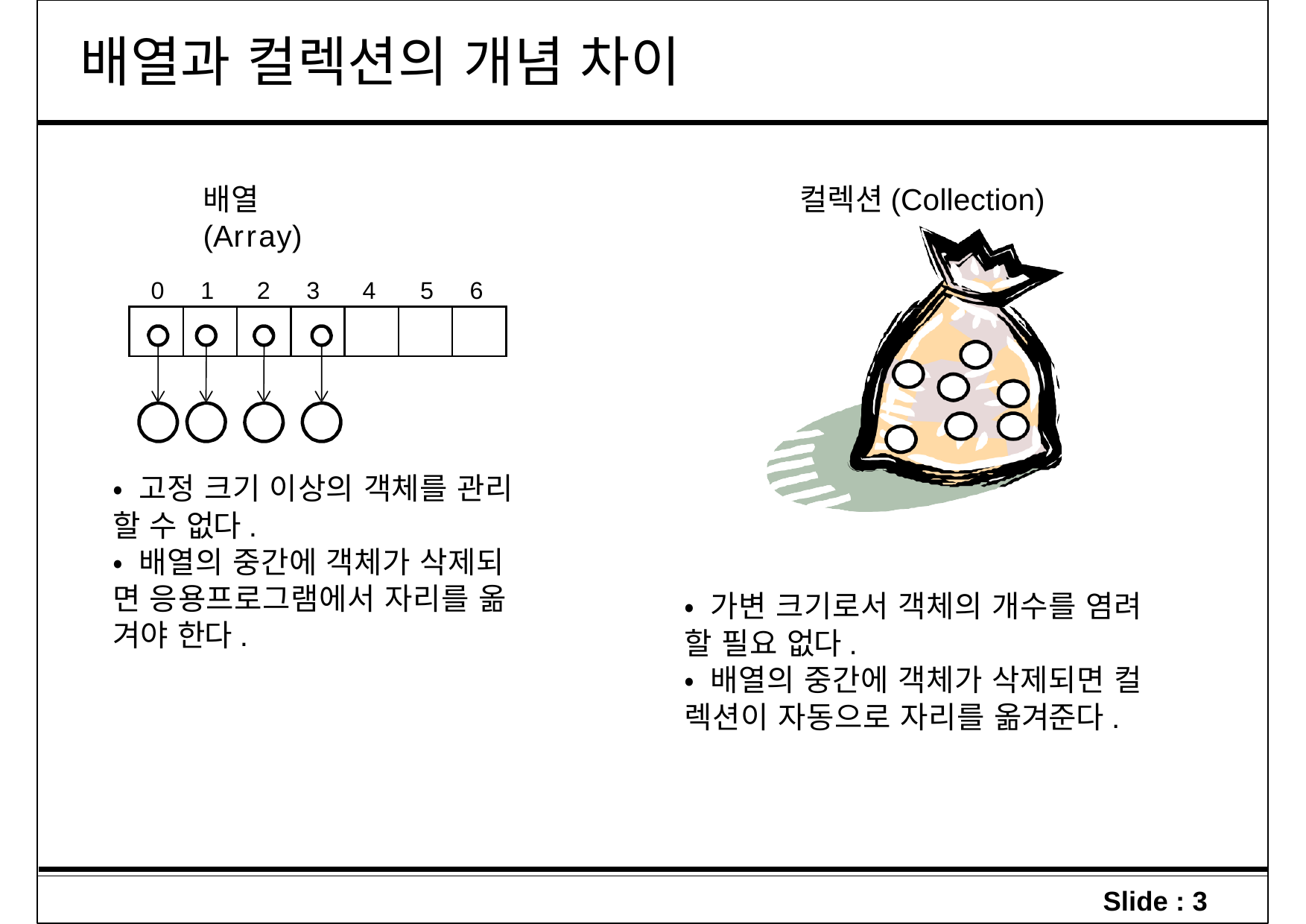

# 배열과 컬렉션의 개념 차이
배열(Array)
컬렉션(Collection)

0	1
2	3
4
5	6

• 고정 크기 이상의 객체를 관리  할 수 없다.
• 배열의 중간에 객체가 삭제되  면 응용프로그램에서 자리를 옮  겨야 한다.
• 가변 크기로서 객체의 개수를 염려  할 필요 없다.
• 배열의 중간에 객체가 삭제되면 컬  렉션이 자동으로 자리를 옮겨준다.

Slide : 3